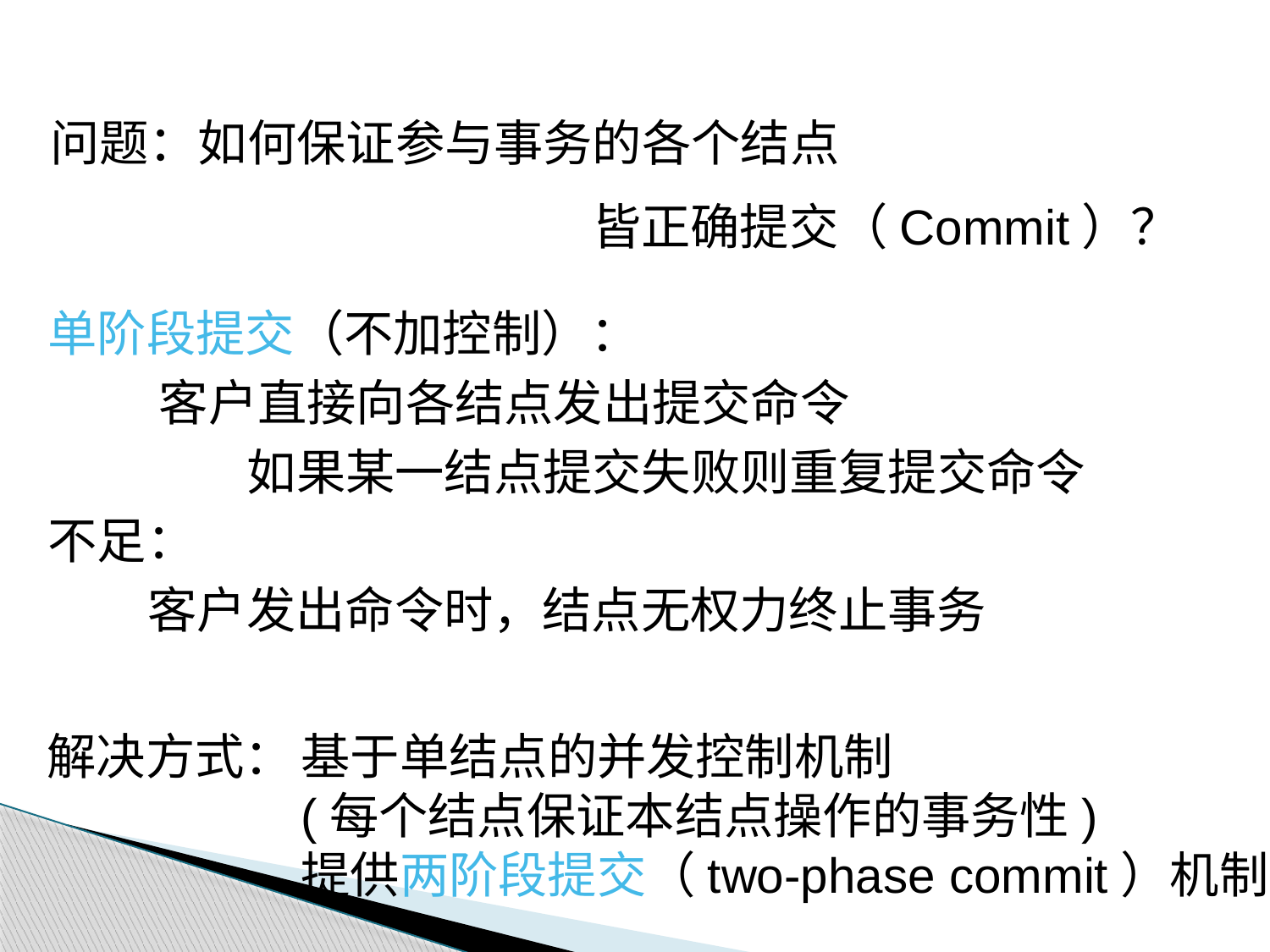

问题：如何保证参与事务的各个结点
				  皆正确提交（Commit）？
单阶段提交（不加控制）：
         客户直接向各结点发出提交命令
                 如果某一结点提交失败则重复提交命令
不足：
        客户发出命令时，结点无权力终止事务
解决方式：	基于单结点的并发控制机制
		(每个结点保证本结点操作的事务性)
		提供两阶段提交（two-phase commit）机制